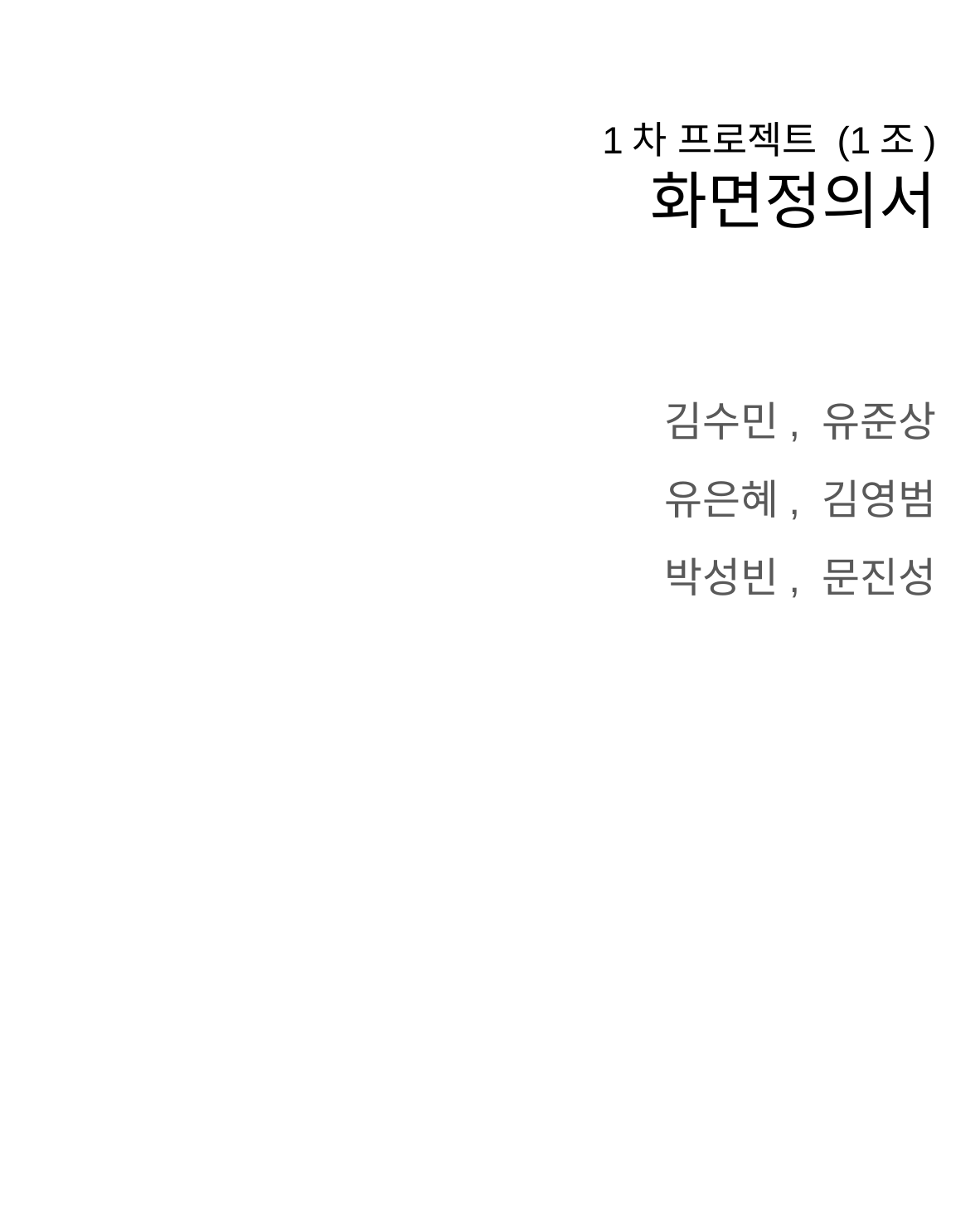

# 1차 프로젝트 (1조)
화면정의서

김수민, 유준상
유은혜, 김영범
박성빈, 문진성